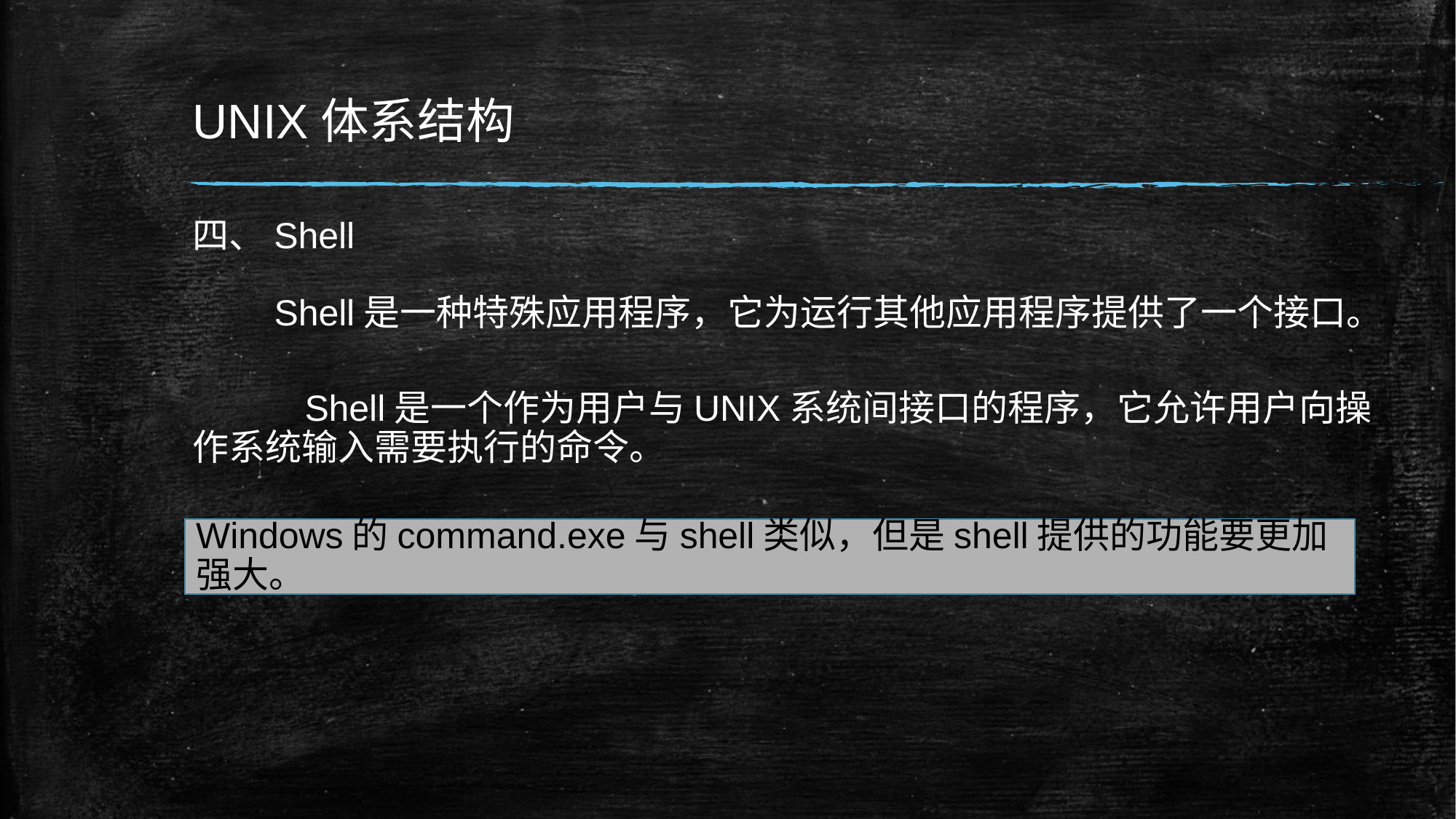

# UNIX体系结构
四、Shell
Shell是一种特殊应用程序，它为运行其他应用程序提供了一个接口。
           Shell是一个作为用户与UNIX系统间接口的程序，它允许用户向操作系统输入需要执行的命令。
Windows的command.exe与shell类似，但是shell提供的功能要更加强大。